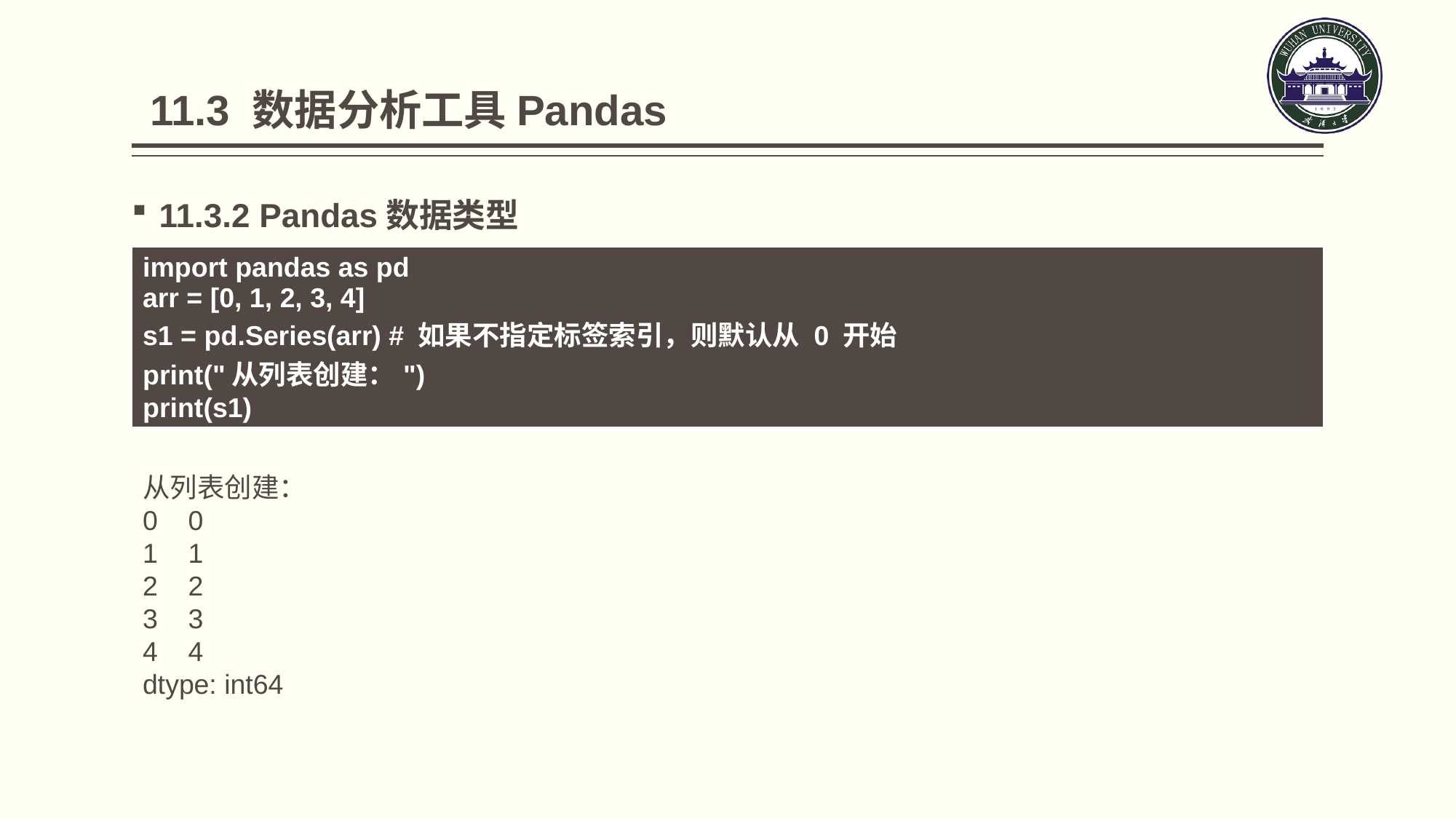

11.3 数据分析工具Pandas
11.3.2 Pandas数据类型

| import pandas as pd arr = [0, 1, 2, 3, 4] s1 = pd.Series(arr) # 如果不指定标签索引，则默认从 0 开始 print("从列表创建：") print(s1) |
| --- |
从列表创建：
0    0
1    1
2    2
3    3
4    4
dtype: int64